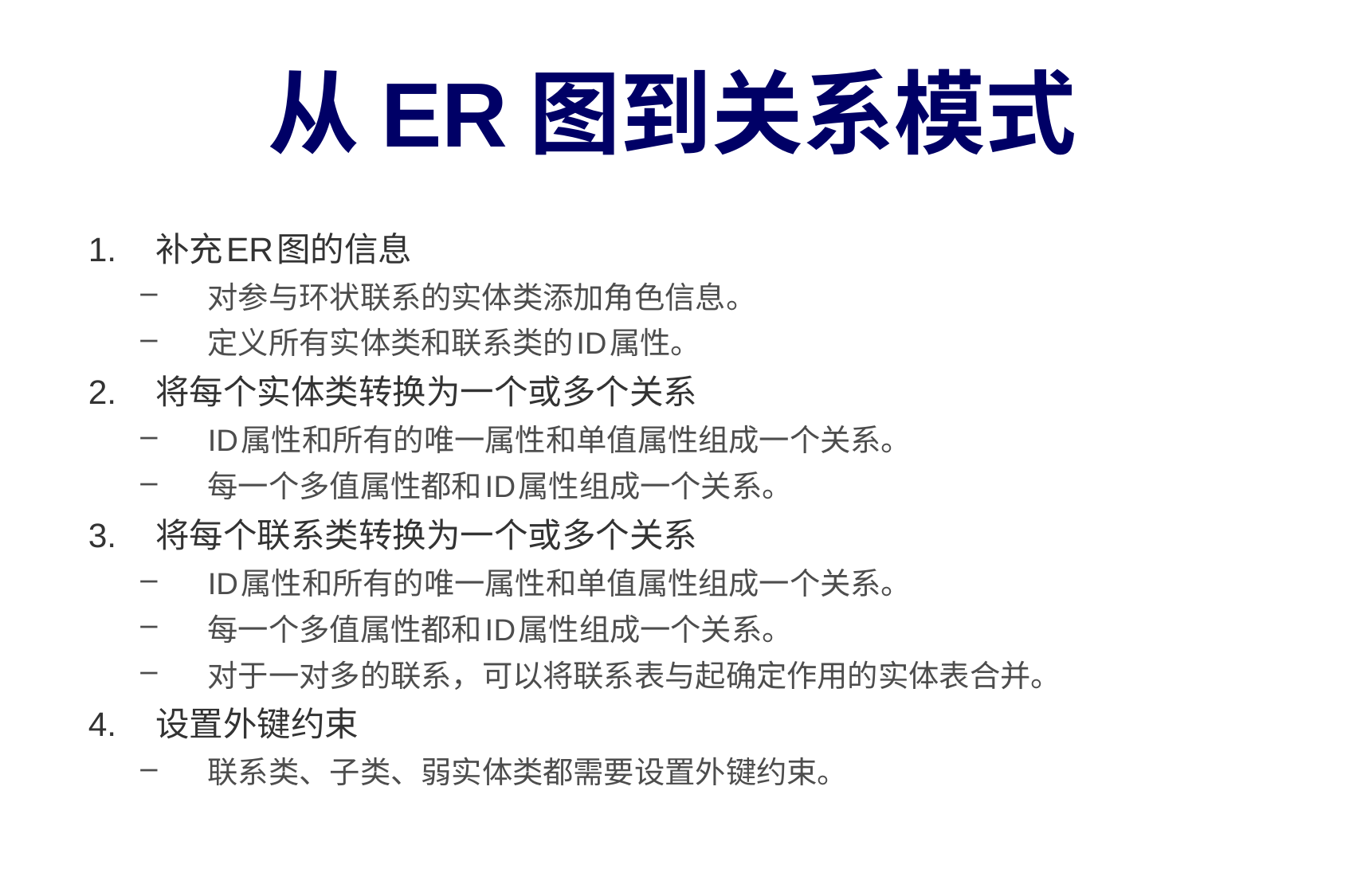

# 从ER图到关系模式
补充ER图的信息
对参与环状联系的实体类添加角色信息。
定义所有实体类和联系类的ID属性。
将每个实体类转换为一个或多个关系
ID属性和所有的唯一属性和单值属性组成一个关系。
每一个多值属性都和ID属性组成一个关系。
将每个联系类转换为一个或多个关系
ID属性和所有的唯一属性和单值属性组成一个关系。
每一个多值属性都和ID属性组成一个关系。
对于一对多的联系，可以将联系表与起确定作用的实体表合并。
设置外键约束
联系类、子类、弱实体类都需要设置外键约束。